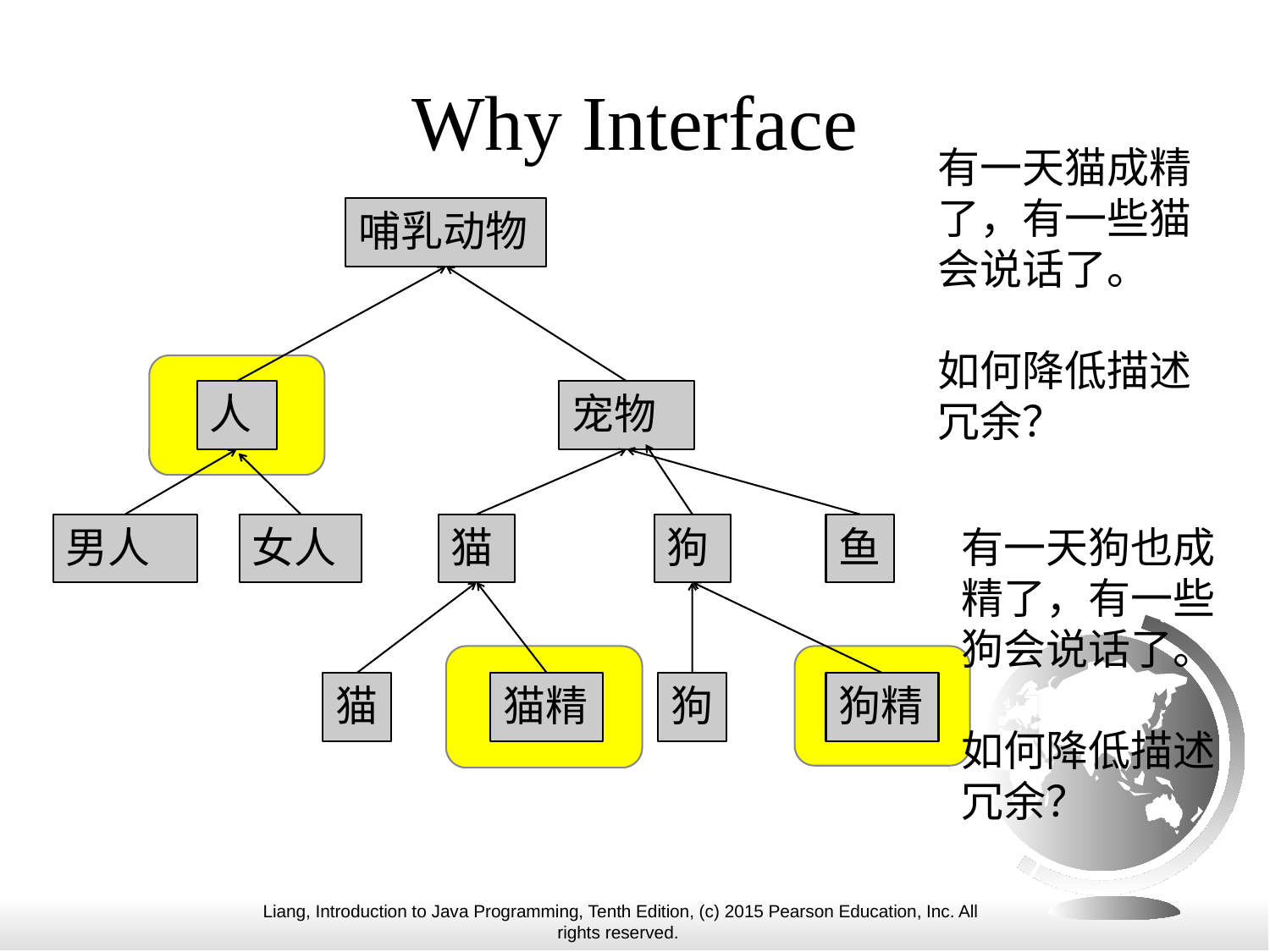

# Why Interface
有一天猫成精了，有一些猫会说话了。

如何降低描述冗余？
哺乳动物

人
宠物
男人
女人
猫
狗
鱼
有一天狗也成精了，有一些狗会说话了。

如何降低描述冗余？

猫
猫精
狗
狗精
21